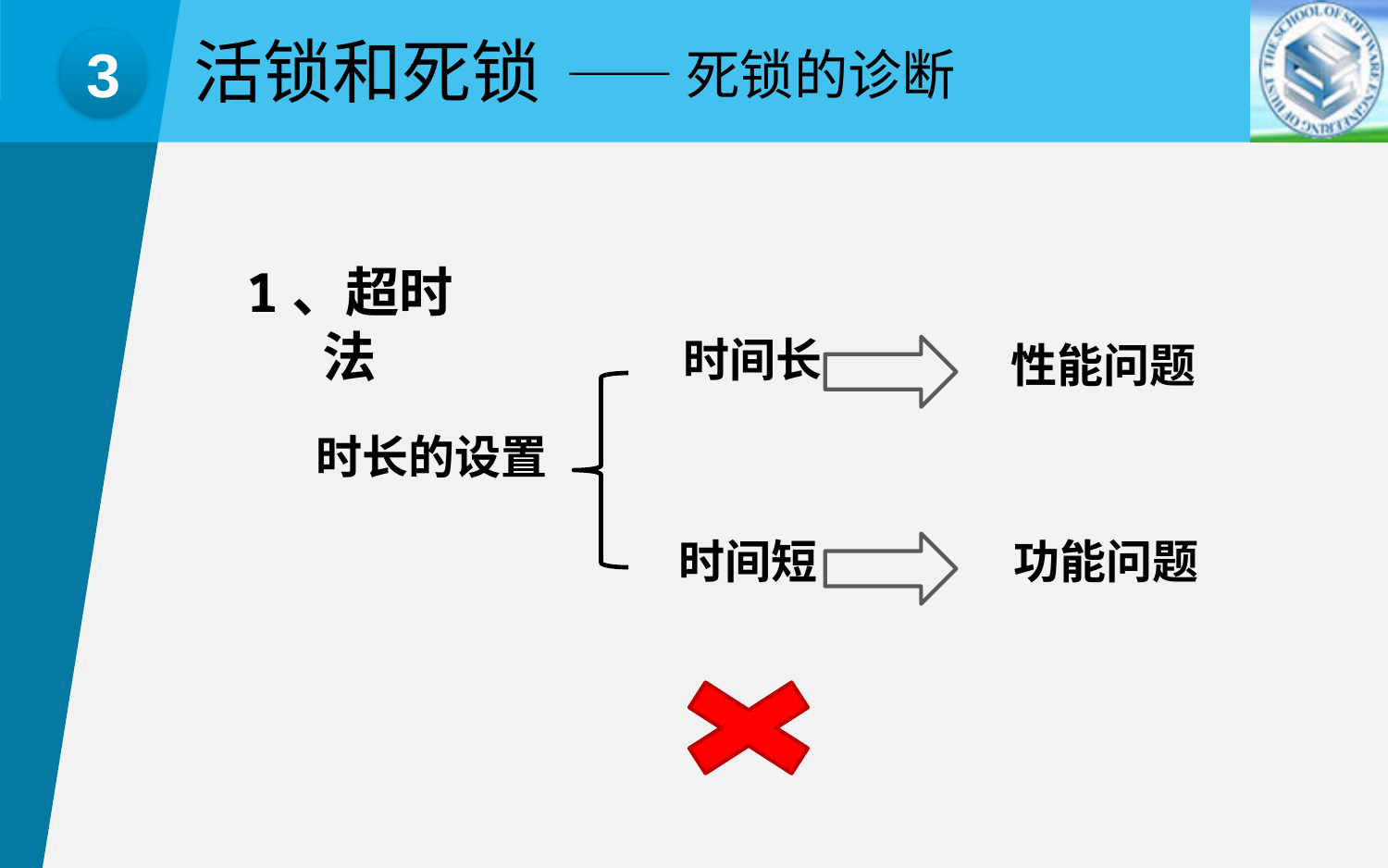

活锁和死锁
——死锁的诊断
3
1、超时法
时间长
性能问题

时长的设置
功能问题
时间短